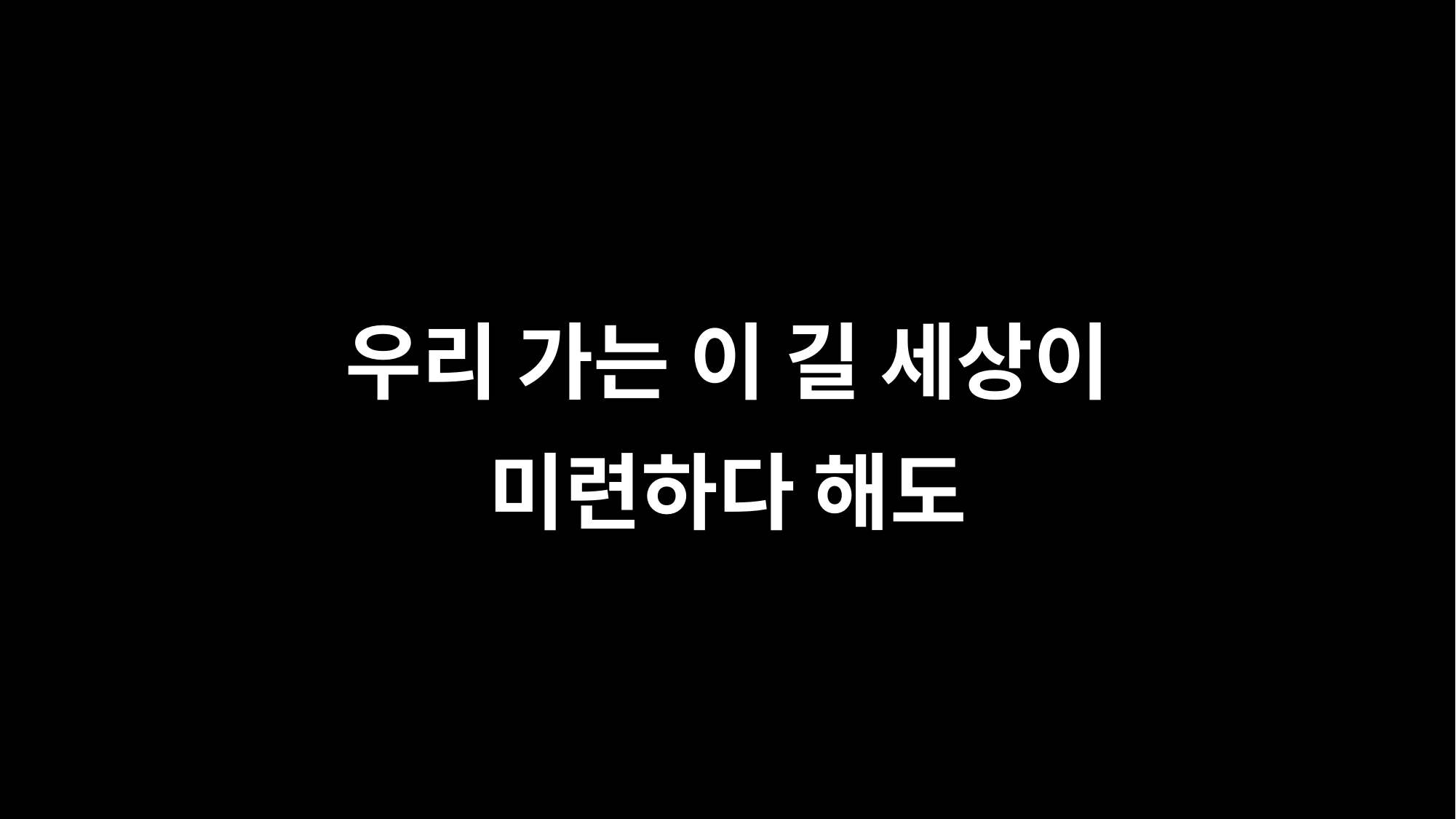

우리 가는 이 길 세상이
미련하다 해도